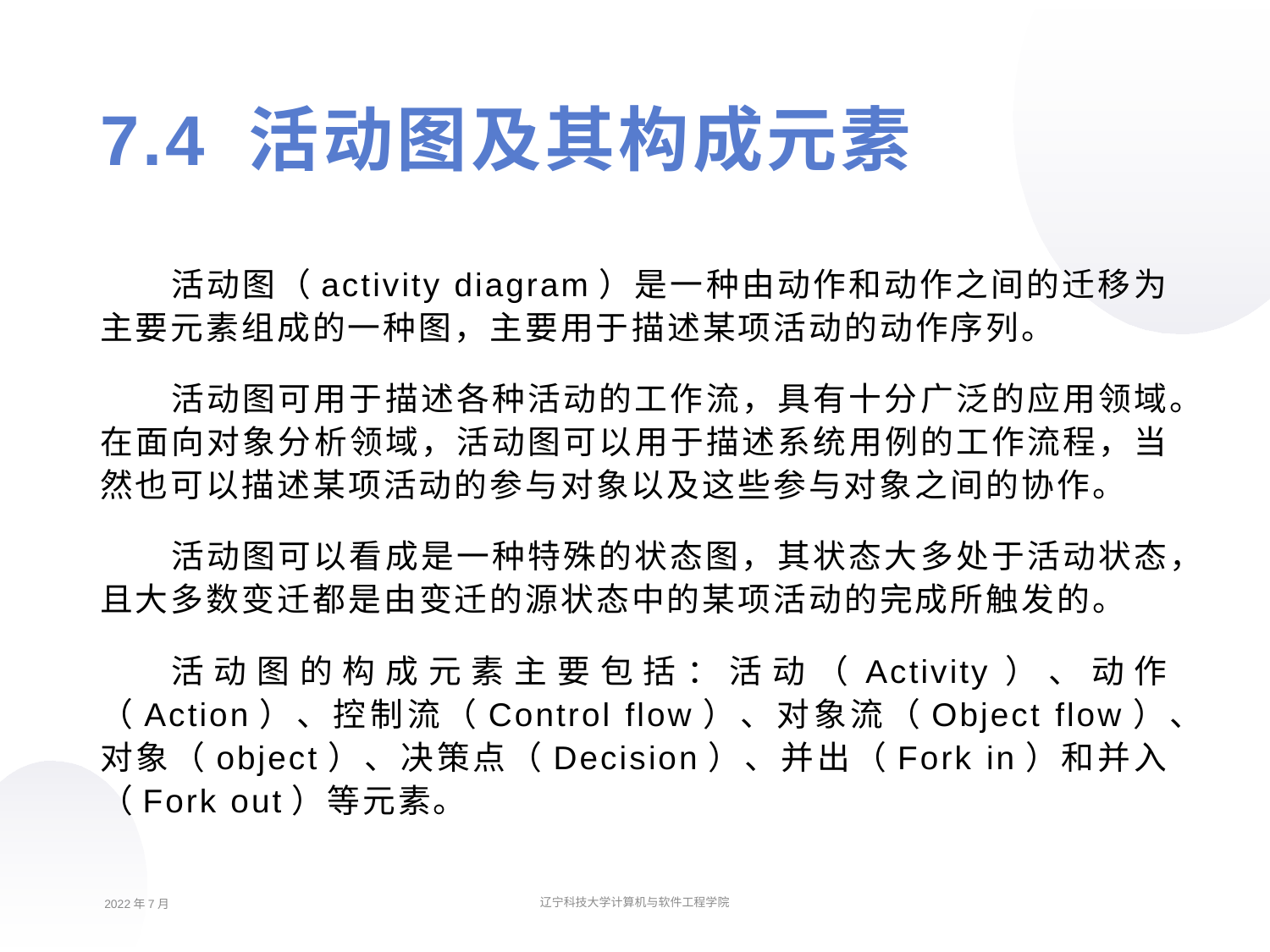

7.4 活动图及其构成元素
活动图（activity diagram）是一种由动作和动作之间的迁移为主要元素组成的一种图，主要用于描述某项活动的动作序列。
活动图可用于描述各种活动的工作流，具有十分广泛的应用领域。在面向对象分析领域，活动图可以用于描述系统用例的工作流程，当然也可以描述某项活动的参与对象以及这些参与对象之间的协作。
活动图可以看成是一种特殊的状态图，其状态大多处于活动状态，且大多数变迁都是由变迁的源状态中的某项活动的完成所触发的。
活动图的构成元素主要包括：活动（Activity）、动作（Action）、控制流（Control flow）、对象流（Object flow）、对象（object）、决策点（Decision）、并出（Fork in）和并入（Fork out）等元素。

2022年7月
辽宁科技大学计算机与软件工程学院
87